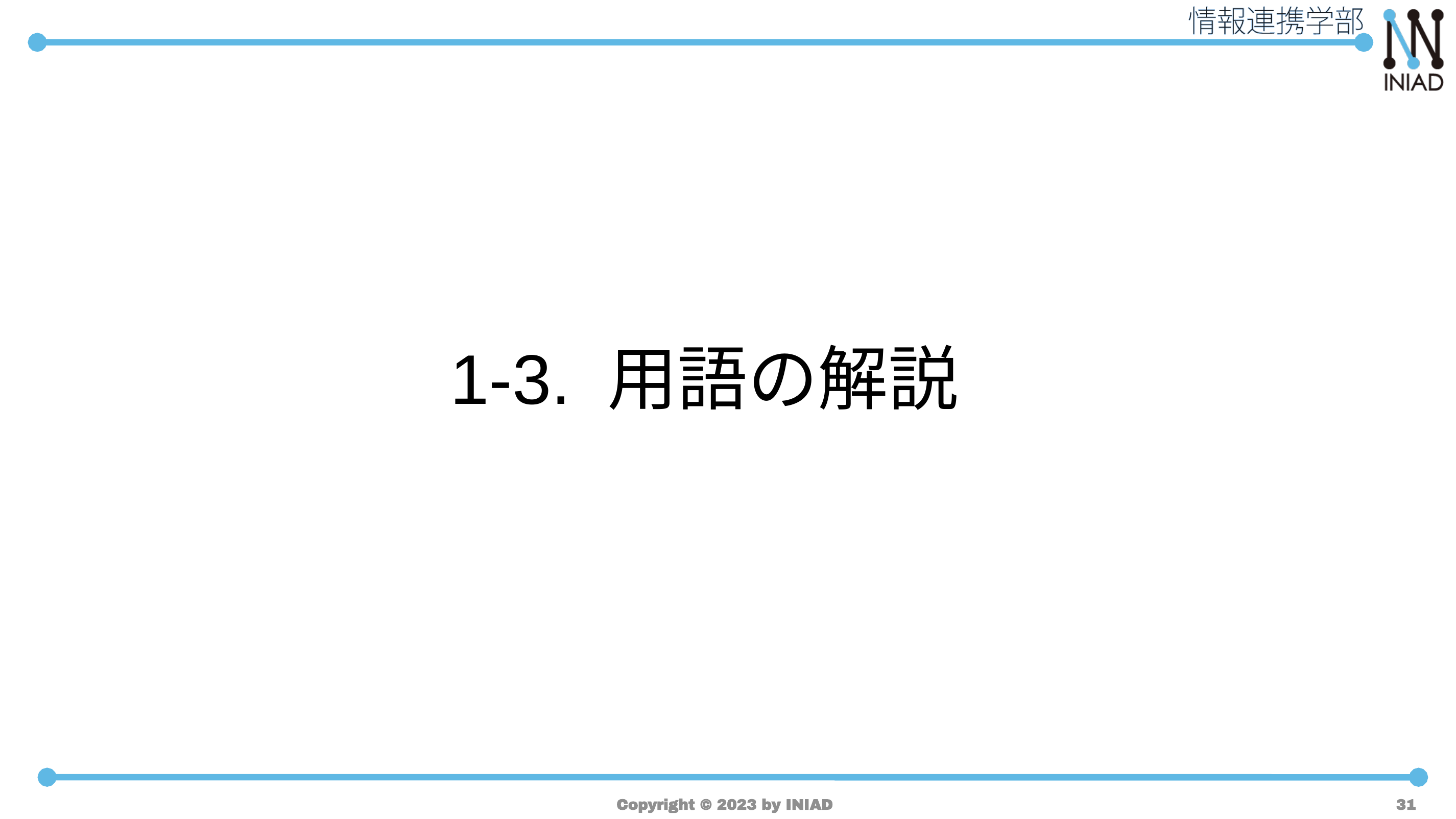

# 1-3. 用語の解説
Copyright © 2023 by INIAD
31